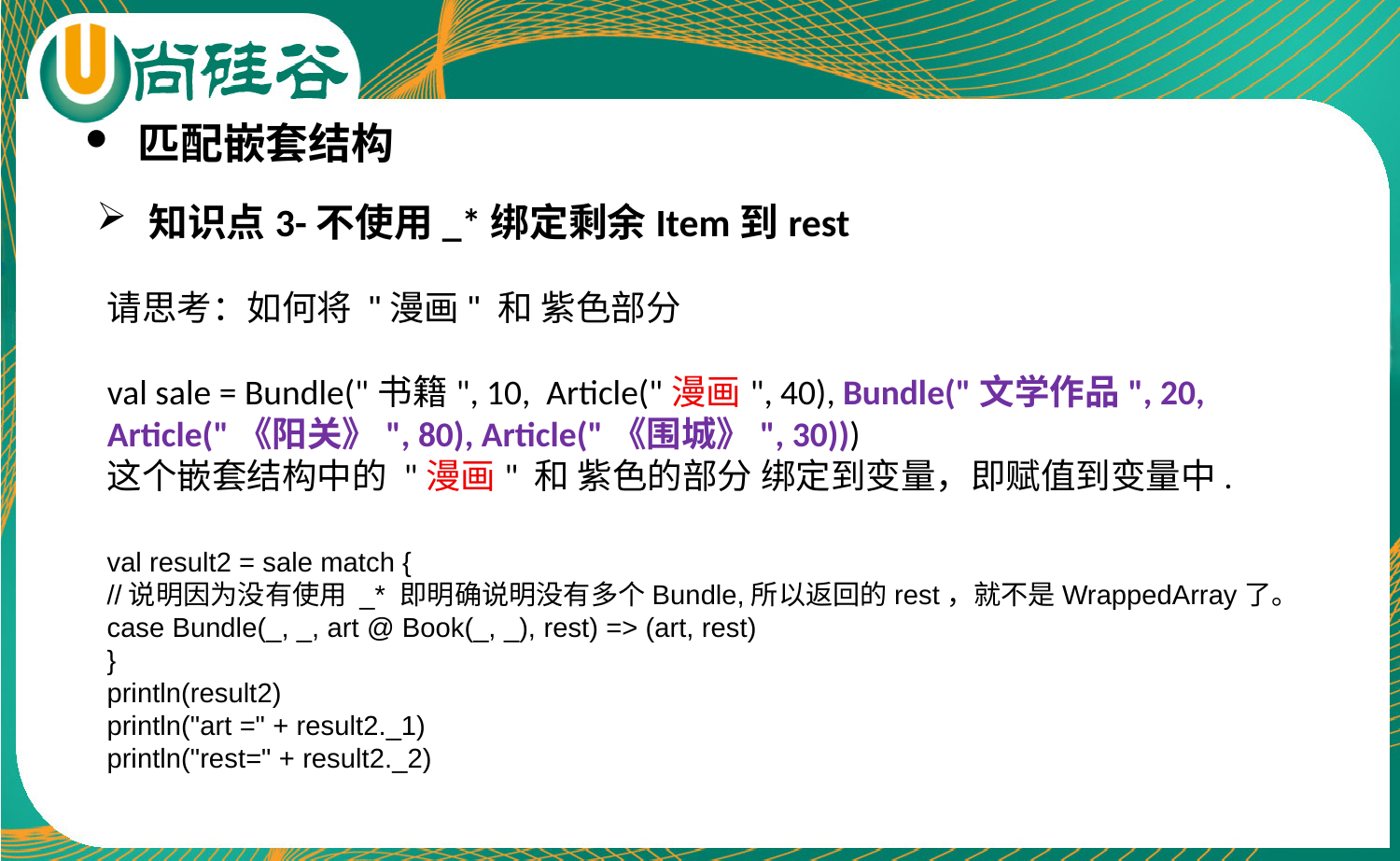

匹配嵌套结构

知识点3-不使用_*绑定剩余Item到rest

请思考：如何将 "漫画" 和 紫色部分

val sale = Bundle("书籍", 10,  Article("漫画", 40), Bundle("文学作品", 20, Article("《阳关》", 80), Article("《围城》", 30)))
这个嵌套结构中的 "漫画" 和 紫色的部分 绑定到变量，即赋值到变量中.

val result2 = sale match {
//说明因为没有使用 _* 即明确说明没有多个Bundle,所以返回的rest，就不是WrappedArray了。
case Bundle(_, _, art @ Book(_, _), rest) => (art, rest)
}
println(result2)
println("art =" + result2._1)
println("rest=" + result2._2)